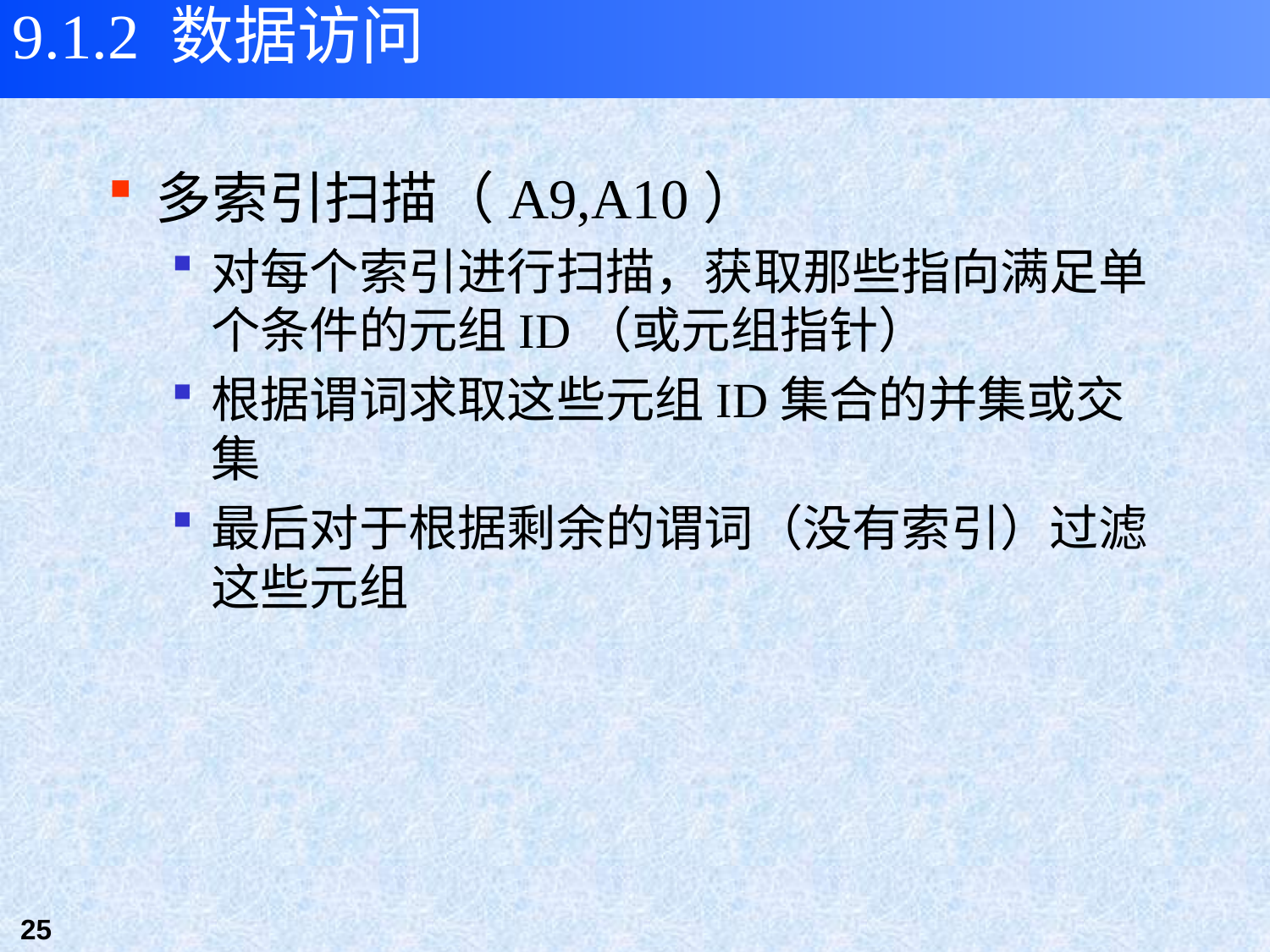

9.1.2 数据访问

多索引扫描（A9,A10）
对每个索引进行扫描，获取那些指向满足单个条件的元组ID（或元组指针）
根据谓词求取这些元组ID集合的并集或交集
最后对于根据剩余的谓词（没有索引）过滤这些元组